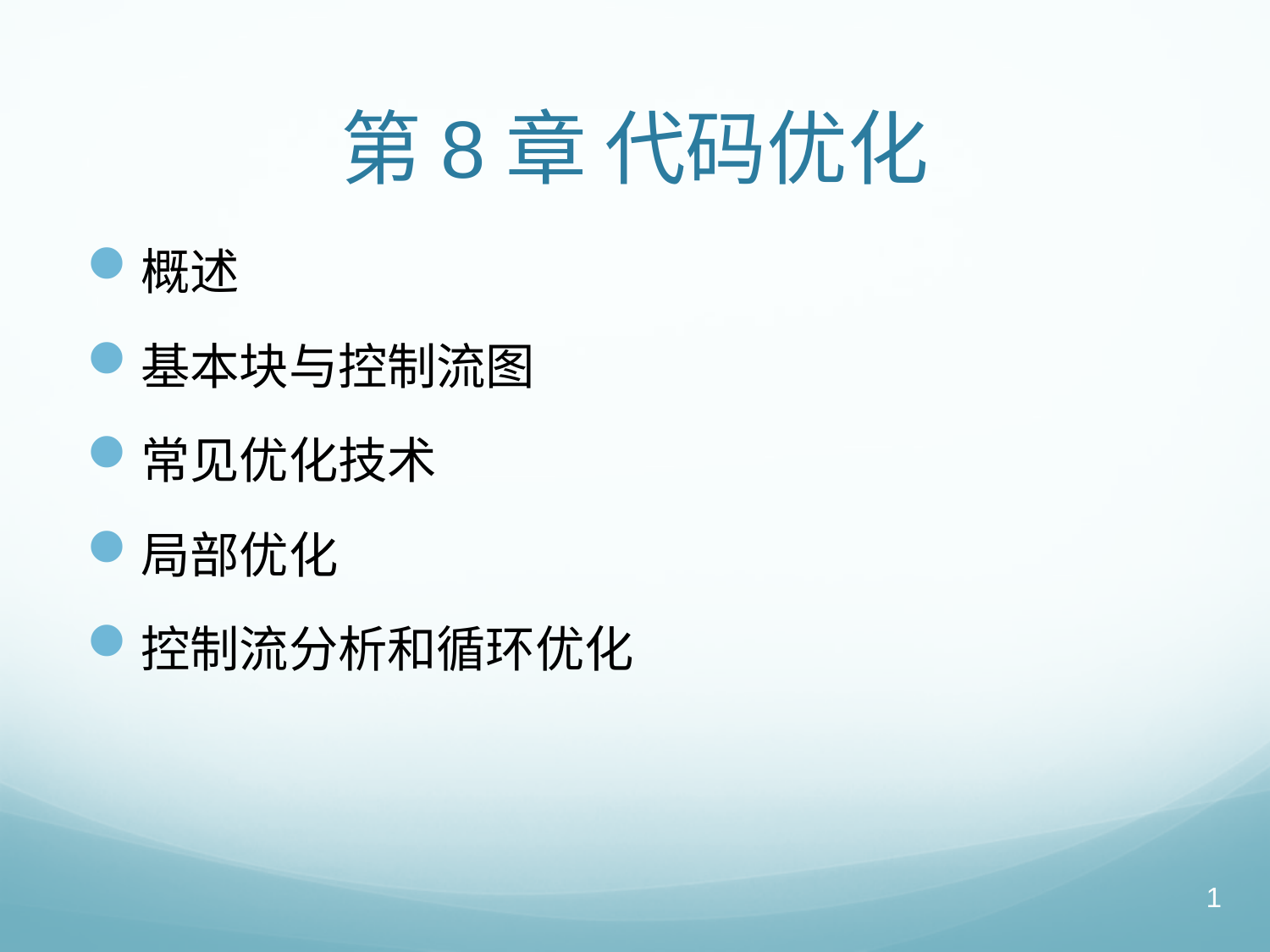

# 第8章 代码优化
概述
基本块与控制流图
常见优化技术
局部优化
控制流分析和循环优化

1